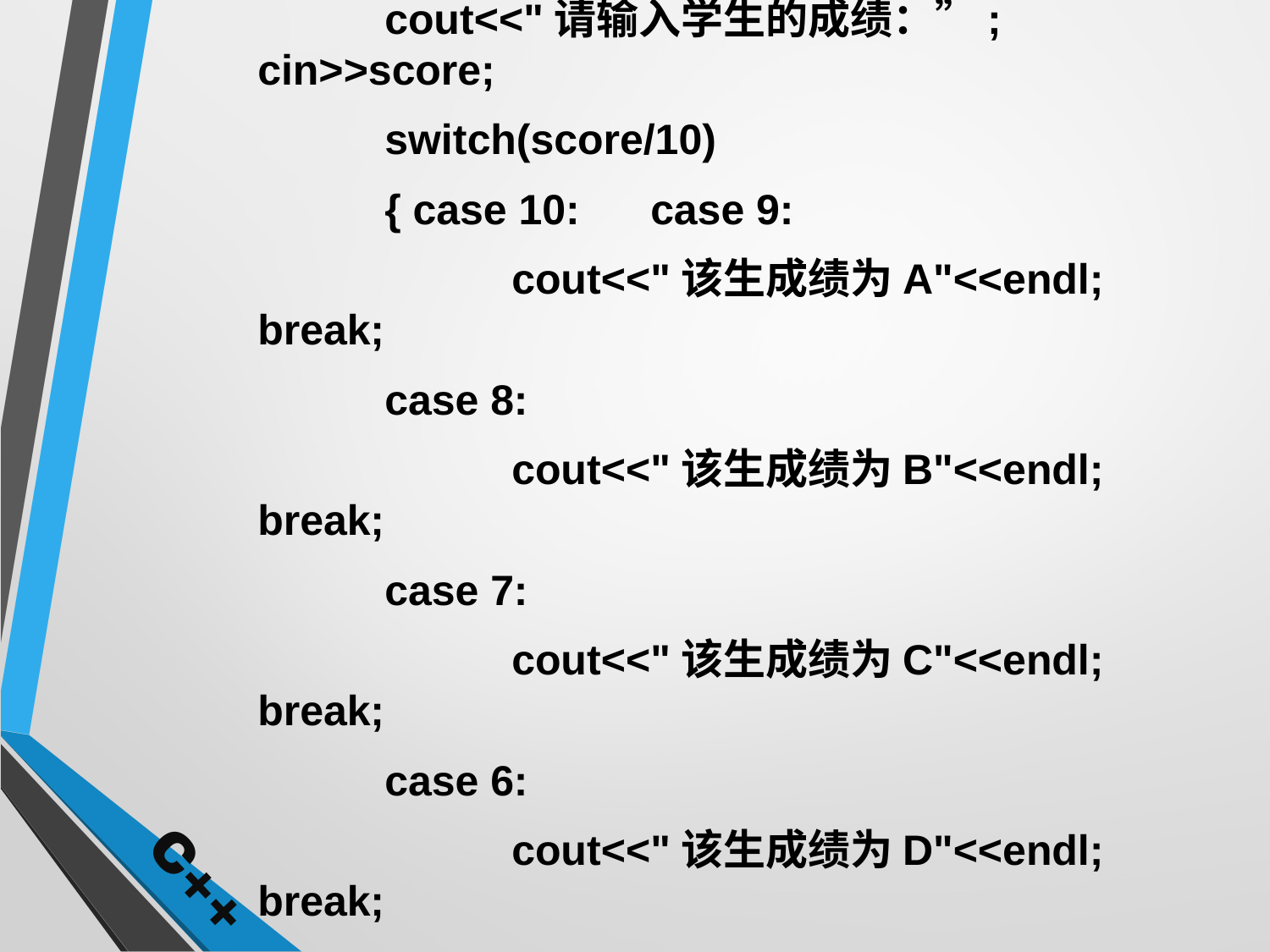

int score;
		cout<<"请输入学生的成绩：”;  cin>>score;
		switch(score/10)
		{ case 10:	 case 9:
			cout<<"该生成绩为A"<<endl; break;
		case 8:
			cout<<"该生成绩为B"<<endl; break;
		case 7:
			cout<<"该生成绩为C"<<endl; break;
		case 6:
			cout<<"该生成绩为D"<<endl; break;
		default:
			cout<<"该生成绩为E"<<endl;  }